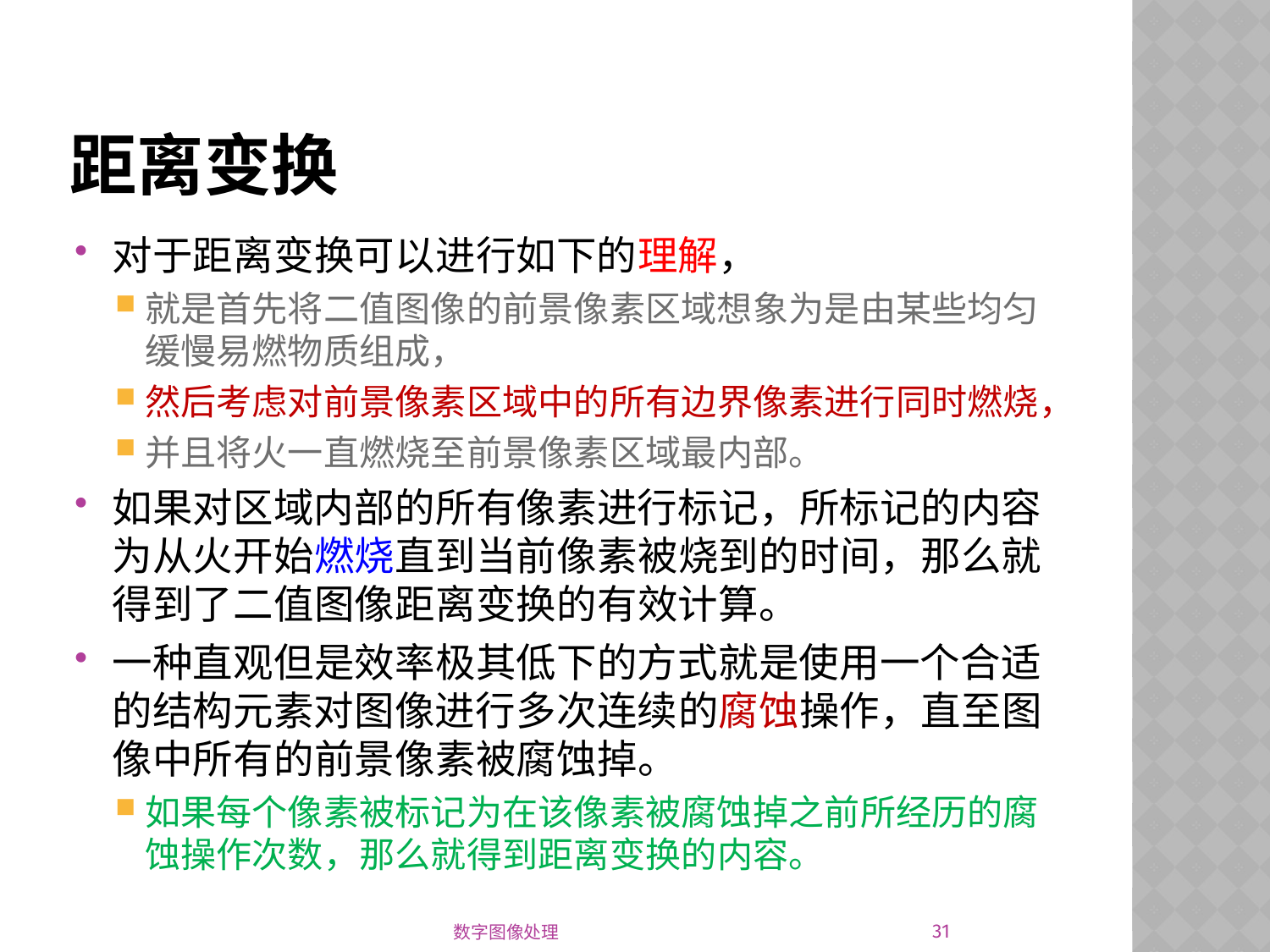

# 距离变换
对于距离变换可以进行如下的理解，
就是首先将二值图像的前景像素区域想象为是由某些均匀缓慢易燃物质组成，
然后考虑对前景像素区域中的所有边界像素进行同时燃烧，
并且将火一直燃烧至前景像素区域最内部。
如果对区域内部的所有像素进行标记，所标记的内容为从火开始燃烧直到当前像素被烧到的时间，那么就得到了二值图像距离变换的有效计算。
一种直观但是效率极其低下的方式就是使用一个合适的结构元素对图像进行多次连续的腐蚀操作，直至图像中所有的前景像素被腐蚀掉。
如果每个像素被标记为在该像素被腐蚀掉之前所经历的腐蚀操作次数，那么就得到距离变换的内容。
31
数字图像处理